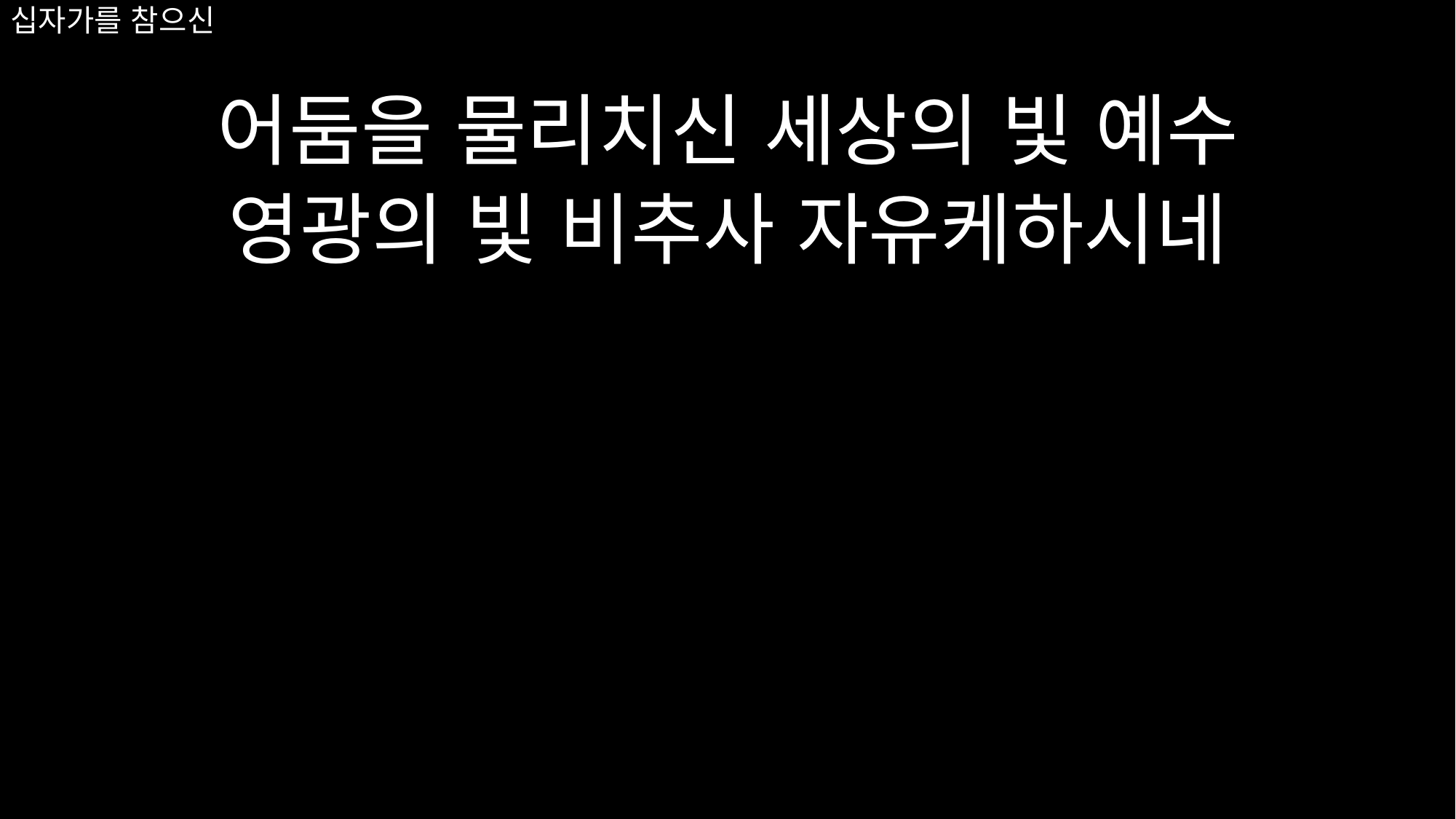

어둠을 물리치신 세상의 빛 예수
영광의 빛 비추사 자유케하시네

# 십자가를 참으신